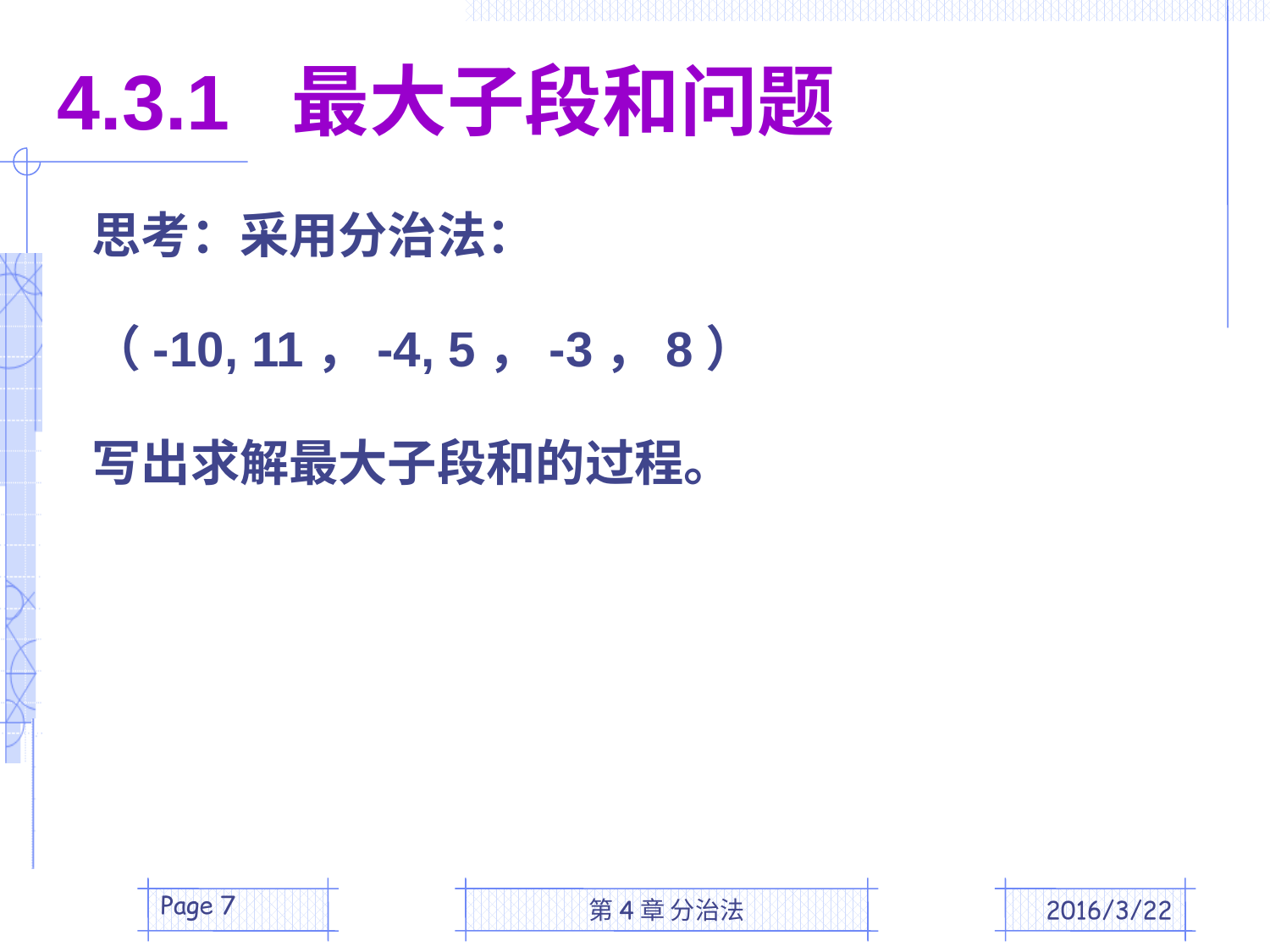

4.3.1  最大子段和问题
思考：采用分治法：
（-10, 11，-4, 5，-3，8）
写出求解最大子段和的过程。

Page 7
第4章 分治法
2016/3/22